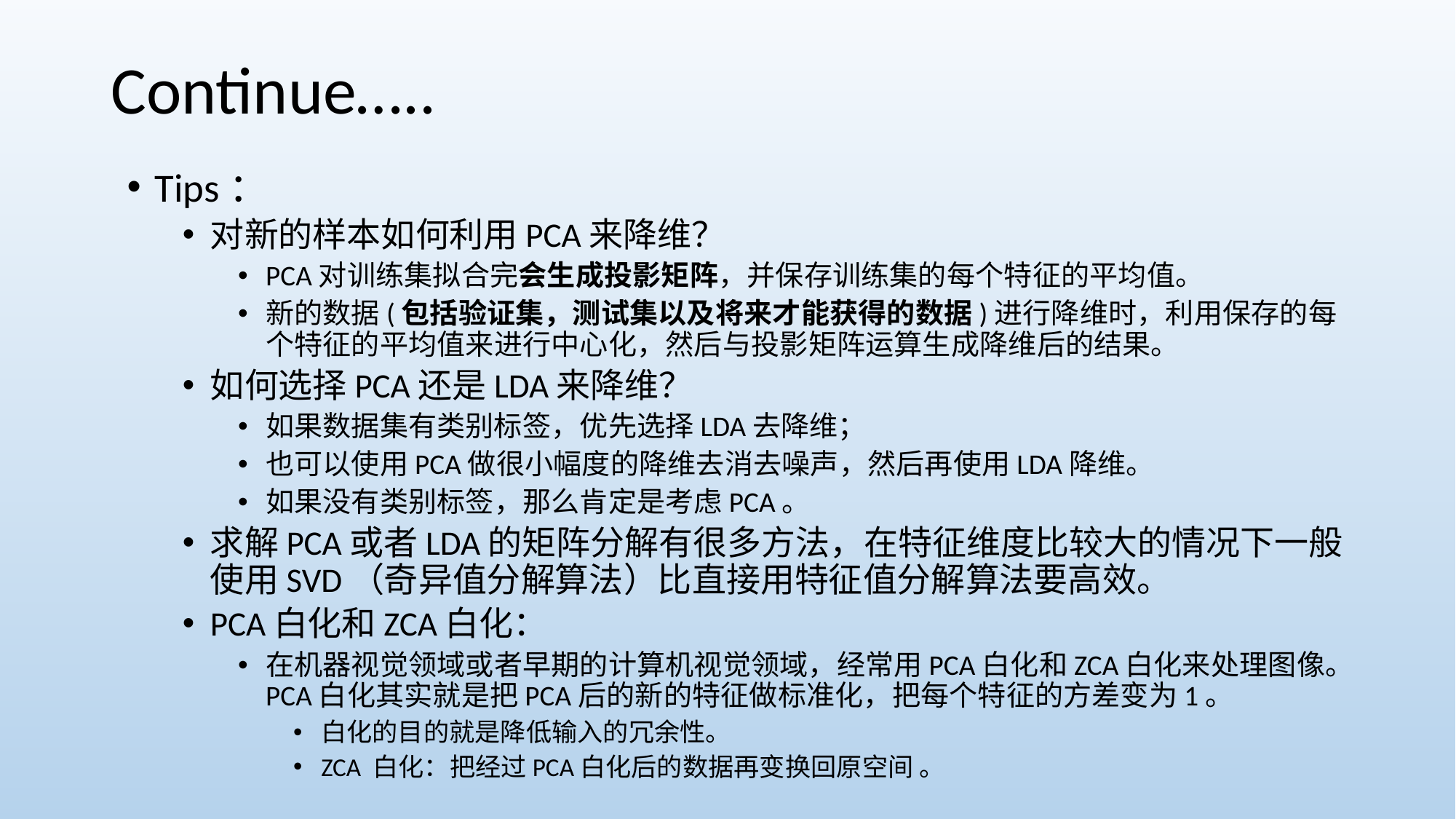

# Continue…..
Tips：
对新的样本如何利用PCA来降维？
PCA对训练集拟合完会生成投影矩阵，并保存训练集的每个特征的平均值。
新的数据(包括验证集，测试集以及将来才能获得的数据)进行降维时，利用保存的每个特征的平均值来进行中心化，然后与投影矩阵运算生成降维后的结果。
如何选择PCA还是LDA来降维？
如果数据集有类别标签，优先选择LDA去降维；
也可以使用PCA做很小幅度的降维去消去噪声，然后再使用LDA降维。
如果没有类别标签，那么肯定是考虑PCA。
求解PCA或者LDA的矩阵分解有很多方法，在特征维度比较大的情况下一般使用SVD（奇异值分解算法）比直接用特征值分解算法要高效。
PCA白化和ZCA白化：
在机器视觉领域或者早期的计算机视觉领域，经常用PCA白化和ZCA白化来处理图像。PCA白化其实就是把PCA后的新的特征做标准化，把每个特征的方差变为1。
白化的目的就是降低输入的冗余性。
ZCA 白化：把经过PCA白化后的数据再变换回原空间 。